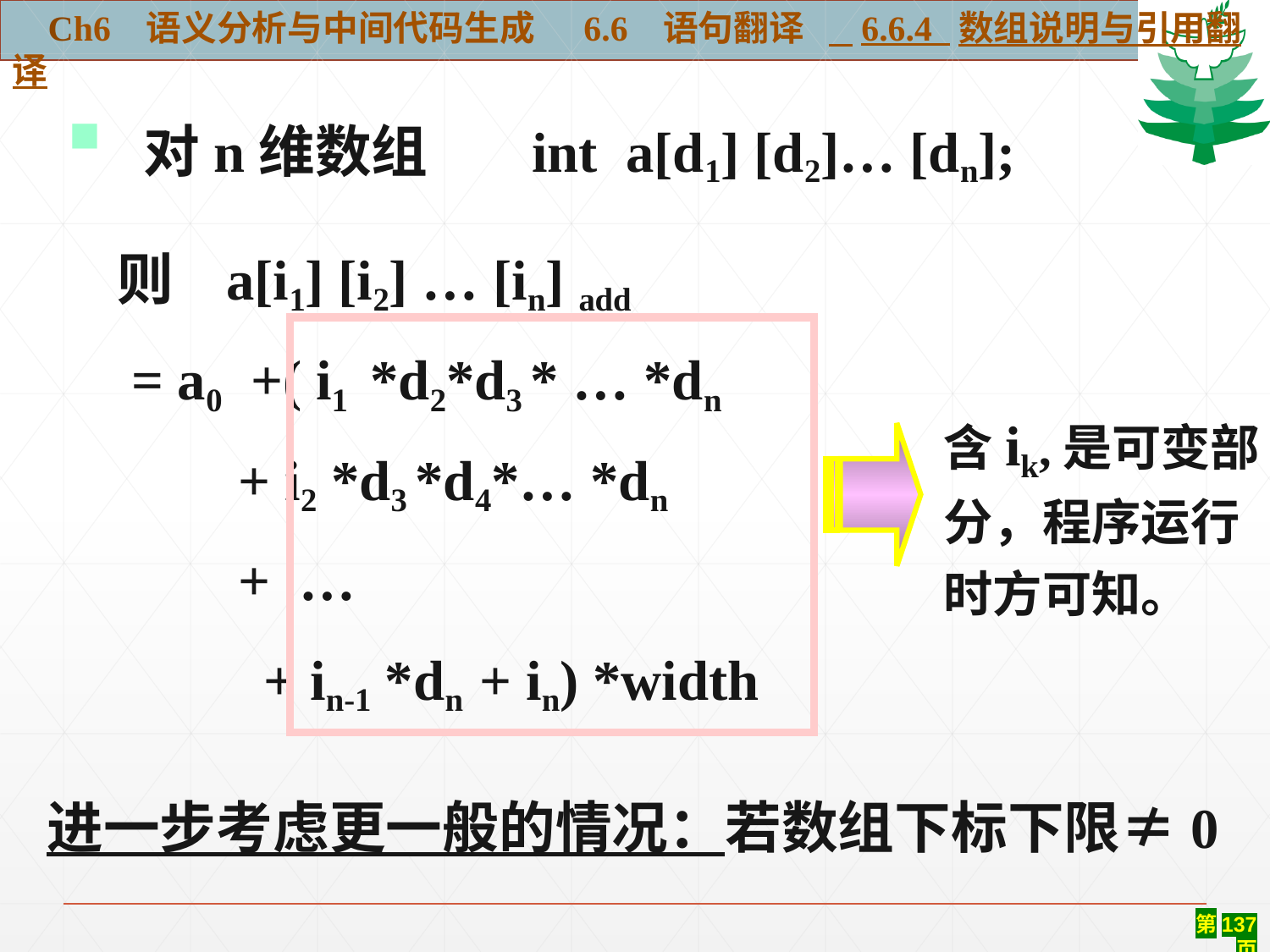

Ch6   语义分析与中间代码生成     6.6   语句翻译      6.6.4  数组说明与引用翻译
  对n维数组       int  a[d1] [d2]… [dn];
   则   a[i1] [i2] … [in] add
        = a0  +( i1  *d2*d3 * … *dn
                     + i2 *d3 *d4*… *dn
                     +  …
              + in-1 *dn  + in) *width

含ik,是可变部
分，程序运行
时方可知。

进一步考虑更一般的情况：若数组下标下限≠0